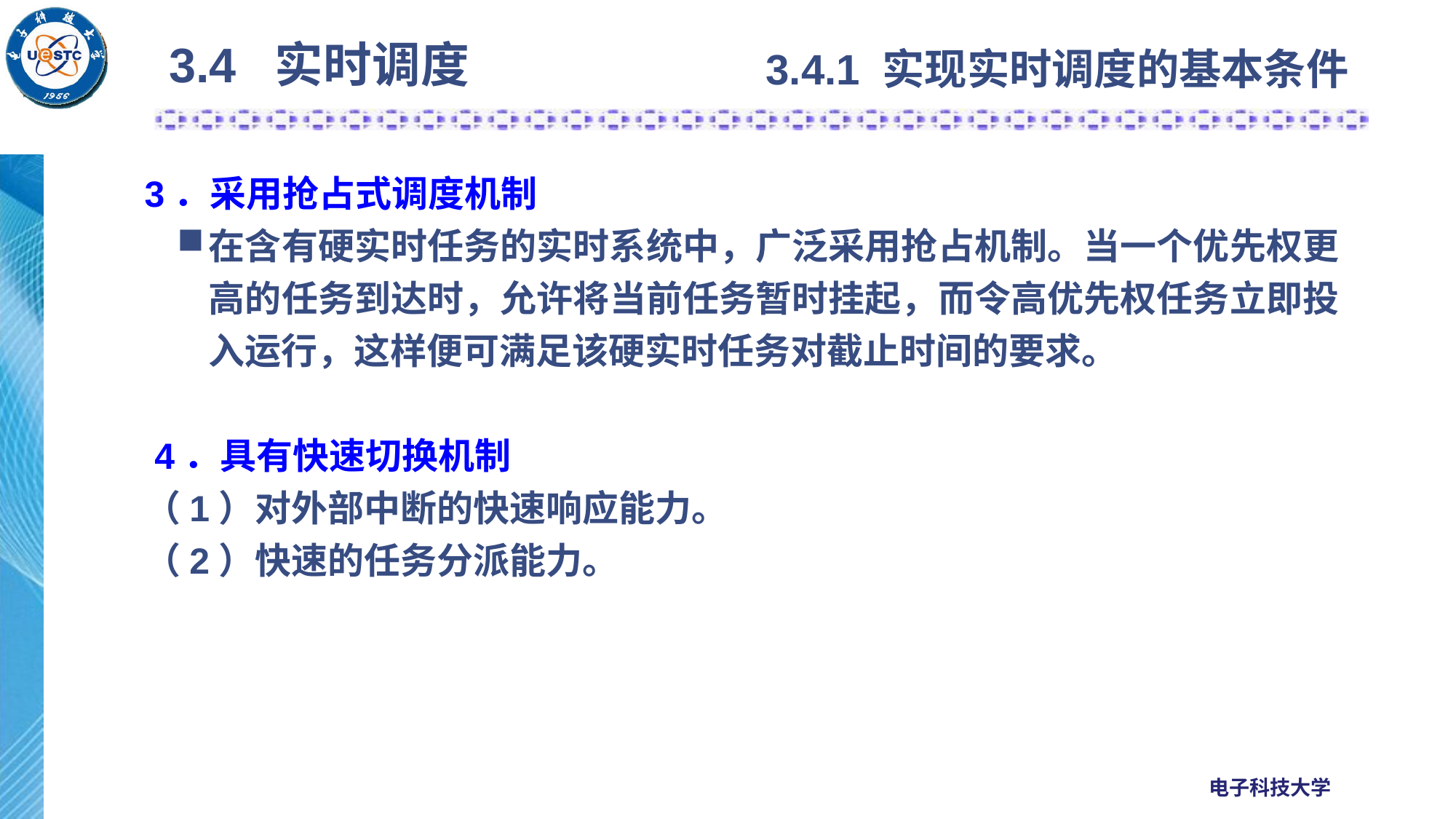

3.4  实时调度
# 3.4.1 实现实时调度的基本条件
3．采用抢占式调度机制
在含有硬实时任务的实时系统中，广泛采用抢占机制。当一个优先权更高的任务到达时，允许将当前任务暂时挂起，而令高优先权任务立即投入运行，这样便可满足该硬实时任务对截止时间的要求。

 4．具有快速切换机制
（1）对外部中断的快速响应能力。
（2）快速的任务分派能力。